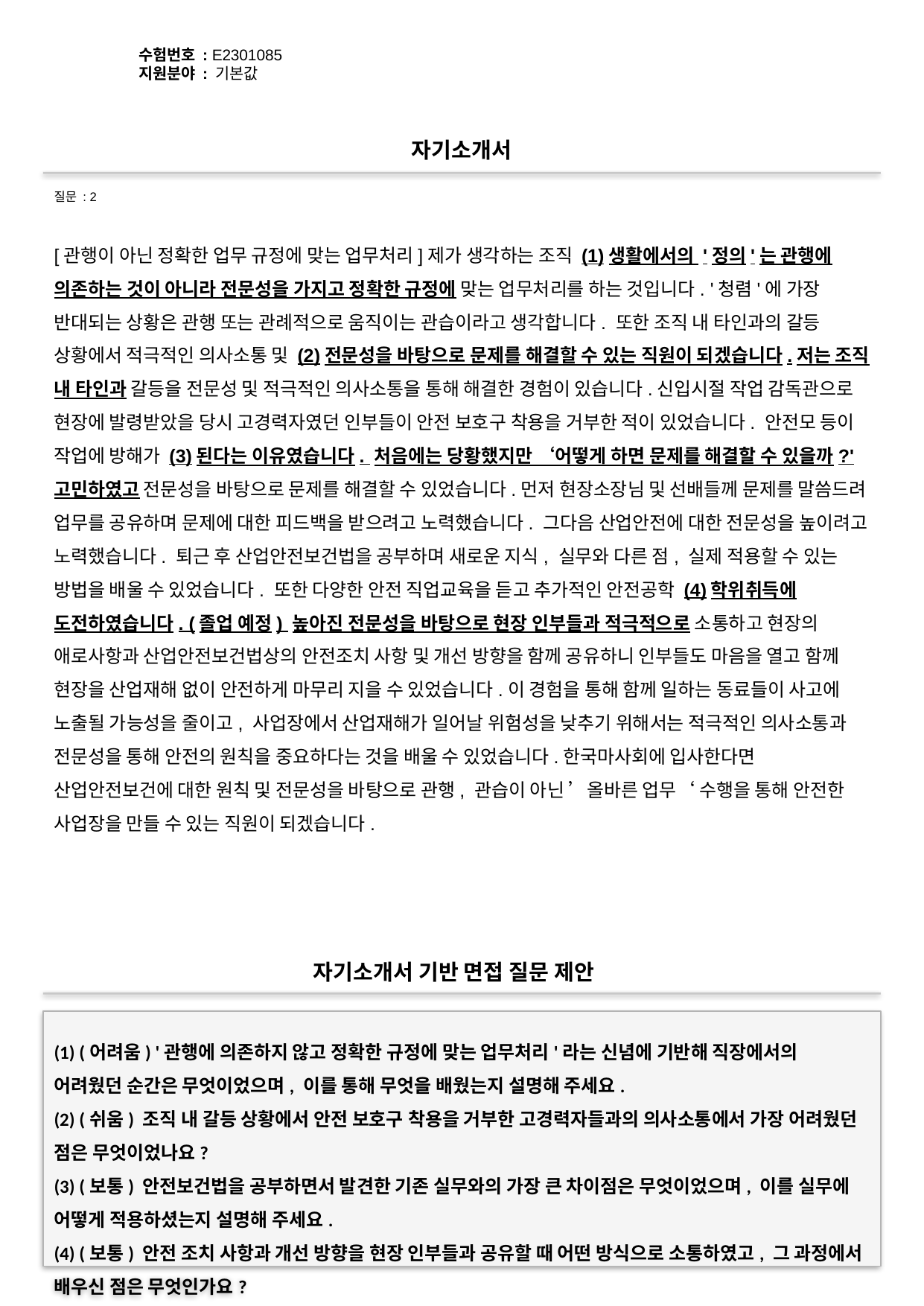

수험번호 : E2301085
지원분야 : 기본값
#

자기소개서

질문 : 2

[관행이 아닌 정확한 업무 규정에 맞는 업무처리]제가 생각하는 조직 (1)생활에서의 '정의'는 관행에 의존하는 것이 아니라 전문성을 가지고 정확한 규정에 맞는 업무처리를 하는 것입니다. '청렴'에 가장 반대되는 상황은 관행 또는 관례적으로 움직이는 관습이라고 생각합니다. 또한 조직 내 타인과의 갈등 상황에서 적극적인 의사소통 및 (2)전문성을 바탕으로 문제를 해결할 수 있는 직원이 되겠습니다.저는 조직 내 타인과 갈등을 전문성 및 적극적인 의사소통을 통해 해결한 경험이 있습니다.신입시절 작업 감독관으로 현장에 발령받았을 당시 고경력자였던 인부들이 안전 보호구 착용을 거부한 적이 있었습니다. 안전모 등이 작업에 방해가 (3)된다는 이유였습니다. 처음에는 당황했지만 ‘어떻게 하면 문제를 해결할 수 있을까?' 고민하였고 전문성을 바탕으로 문제를 해결할 수 있었습니다.먼저 현장소장님 및 선배들께 문제를 말씀드려 업무를 공유하며 문제에 대한 피드백을 받으려고 노력했습니다. 그다음 산업안전에 대한 전문성을 높이려고 노력했습니다. 퇴근 후 산업안전보건법을 공부하며 새로운 지식, 실무와 다른 점, 실제 적용할 수 있는 방법을 배울 수 있었습니다. 또한 다양한 안전 직업교육을 듣고 추가적인 안전공학 (4)학위취득에 도전하였습니다. (졸업 예정) 높아진 전문성을 바탕으로 현장 인부들과 적극적으로 소통하고 현장의 애로사항과 산업안전보건법상의 안전조치 사항 및 개선 방향을 함께 공유하니 인부들도 마음을 열고 함께 현장을 산업재해 없이 안전하게 마무리 지을 수 있었습니다.이 경험을 통해 함께 일하는 동료들이 사고에 노출될 가능성을 줄이고, 사업장에서 산업재해가 일어날 위험성을 낮추기 위해서는 적극적인 의사소통과 전문성을 통해 안전의 원칙을 중요하다는 것을 배울 수 있었습니다.한국마사회에 입사한다면 산업안전보건에 대한 원칙 및 전문성을 바탕으로 관행, 관습이 아닌 ’올바른 업무‘ 수행을 통해 안전한 사업장을 만들 수 있는 직원이 되겠습니다.

자기소개서 기반 면접 질문 제안

(1) (어려움) '관행에 의존하지 않고 정확한 규정에 맞는 업무처리'라는 신념에 기반해 직장에서의 어려웠던 순간은 무엇이었으며, 이를 통해 무엇을 배웠는지 설명해 주세요.
(2) (쉬움) 조직 내 갈등 상황에서 안전 보호구 착용을 거부한 고경력자들과의 의사소통에서 가장 어려웠던 점은 무엇이었나요?
(3) (보통) 안전보건법을 공부하면서 발견한 기존 실무와의 가장 큰 차이점은 무엇이었으며, 이를 실무에 어떻게 적용하셨는지 설명해 주세요.
(4) (보통) 안전 조치 사항과 개선 방향을 현장 인부들과 공유할 때 어떤 방식으로 소통하였고, 그 과정에서 배우신 점은 무엇인가요?